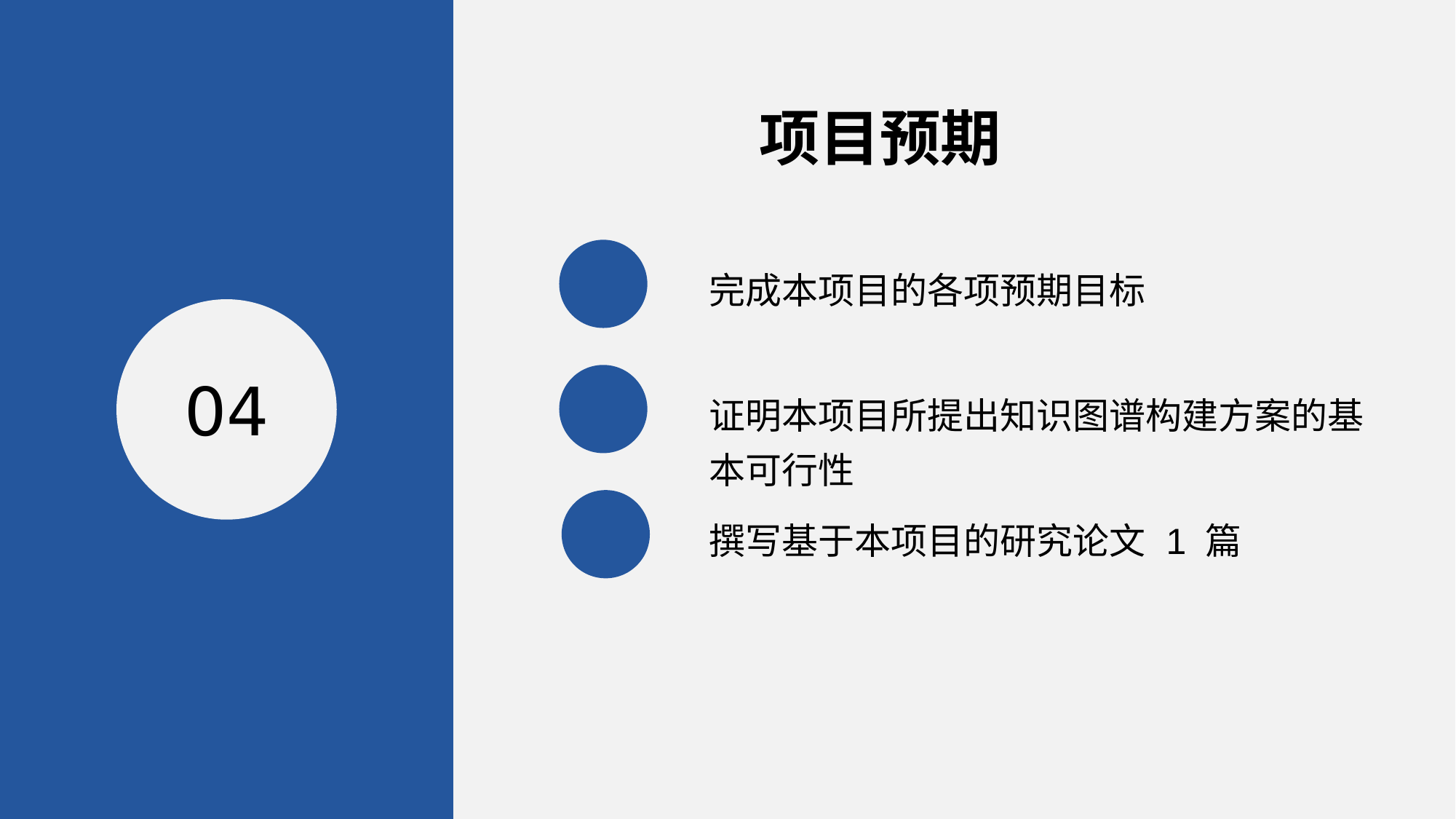

项目预期

完成本项目的各项预期目标

04

证明本项目所提出知识图谱构建方案的基本可行性

撰写基于本项目的研究论文 1 篇